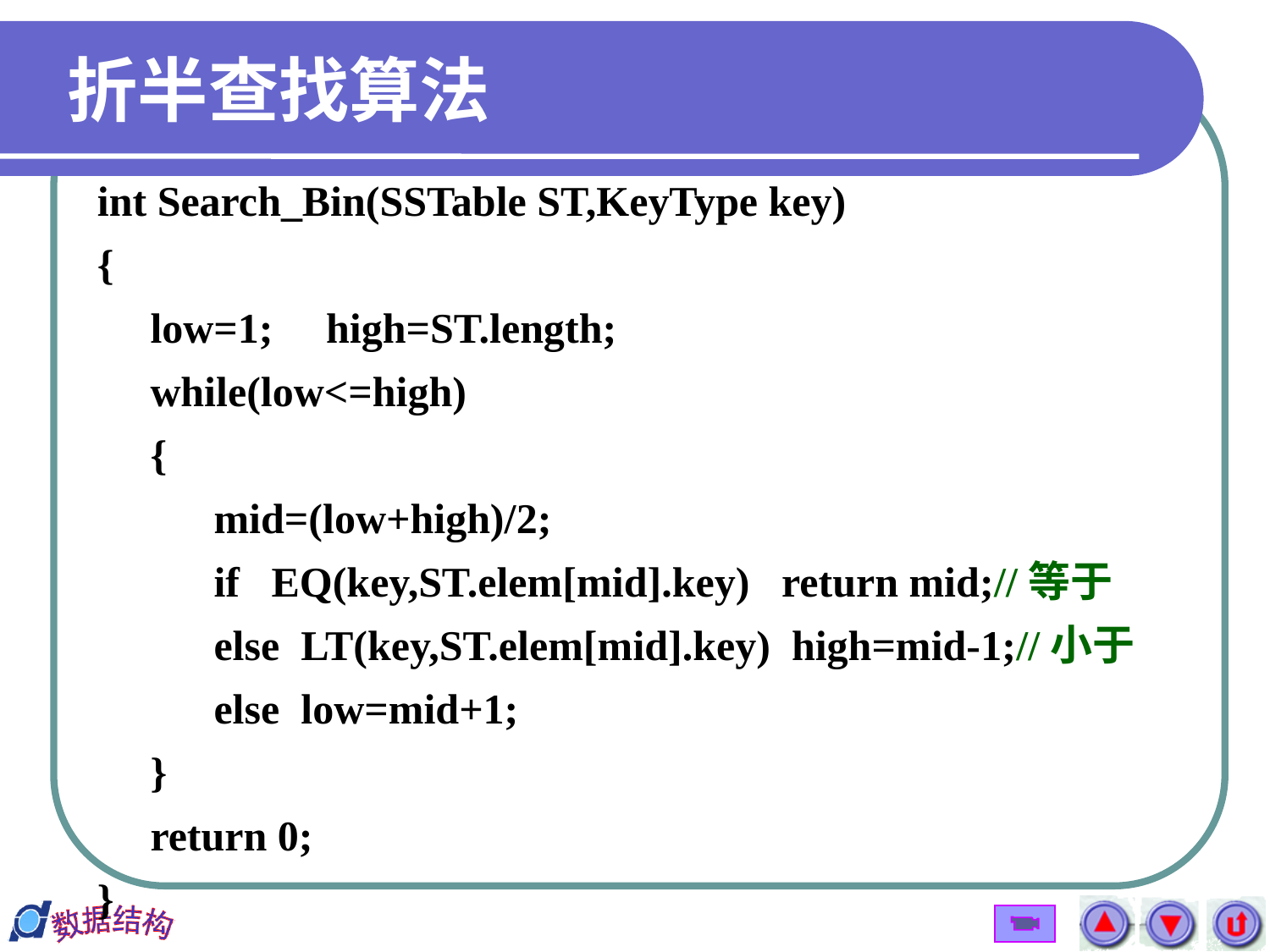

# 折半查找算法
int Search_Bin(SSTable ST,KeyType key)
{
     low=1;     high=ST.length;
     while(low<=high)
     {
           mid=(low+high)/2;
           if   EQ(key,ST.elem[mid].key)   return mid;//等于
           else  LT(key,ST.elem[mid].key)  high=mid-1;//小于
           else  low=mid+1;
     }
     return 0;
}